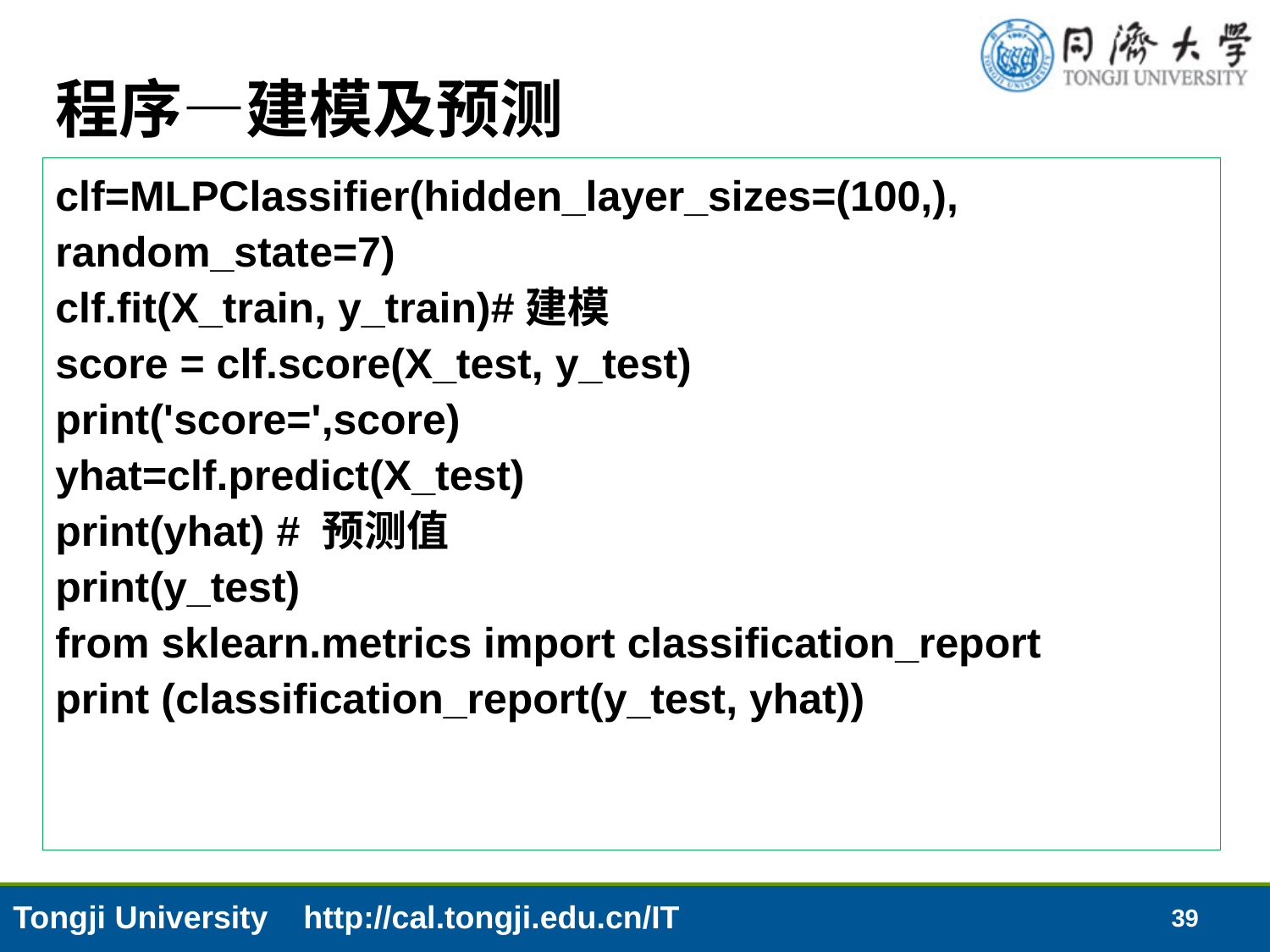

# 程序—建模及预测
clf=MLPClassifier(hidden_layer_sizes=(100,), random_state=7)
clf.fit(X_train, y_train)#建模
score = clf.score(X_test, y_test)
print('score=',score)
yhat=clf.predict(X_test)
print(yhat) # 预测值
print(y_test)
from sklearn.metrics import classification_report
print (classification_report(y_test, yhat))